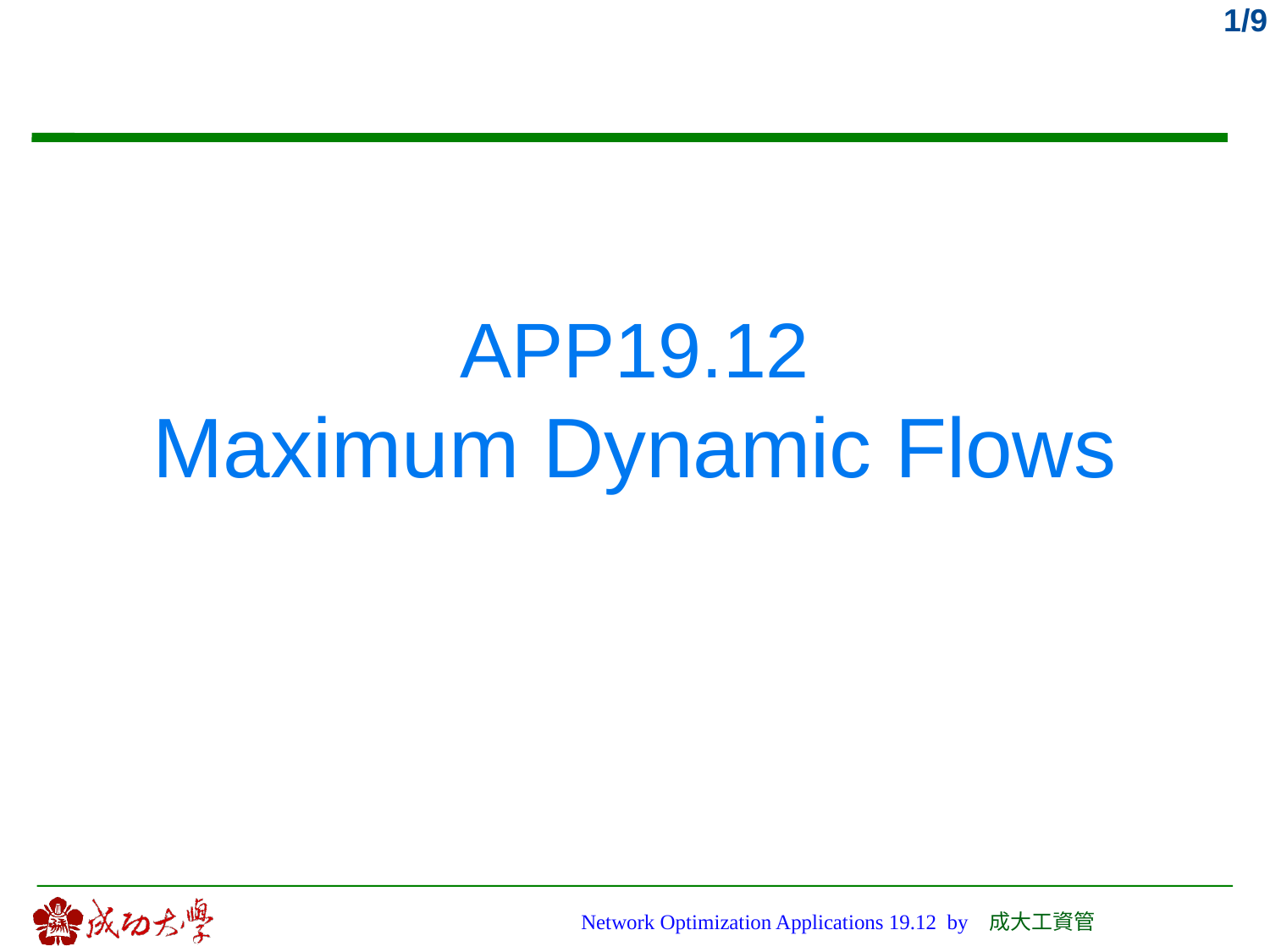

# APP19.12 Maximum Dynamic Flows

Network Optimization Applications 19.12  by   成大工資管